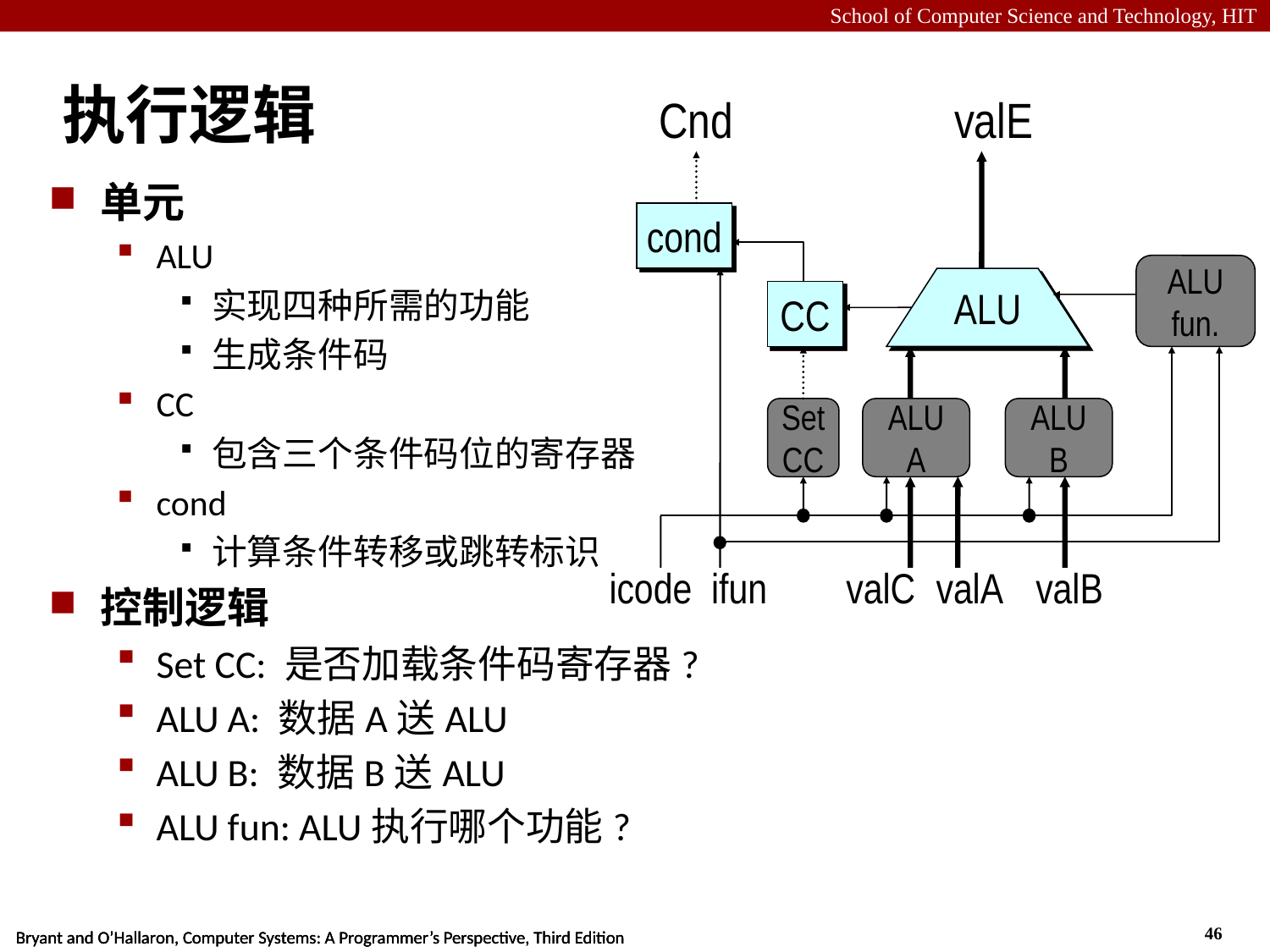

# 执行逻辑
Cnd
valE

cond

ALU
fun.

ALU
CC

Set
CC
ALU
A
ALU
B

icode
ifun
valC
valA
valB
单元
ALU
实现四种所需的功能
生成条件码
CC
包含三个条件码位的寄存器
cond
计算条件转移或跳转标识
控制逻辑
Set CC: 是否加载条件码寄存器?
ALU A: 数据A送ALU
ALU B: 数据B送ALU
ALU fun: ALU执行哪个功能?